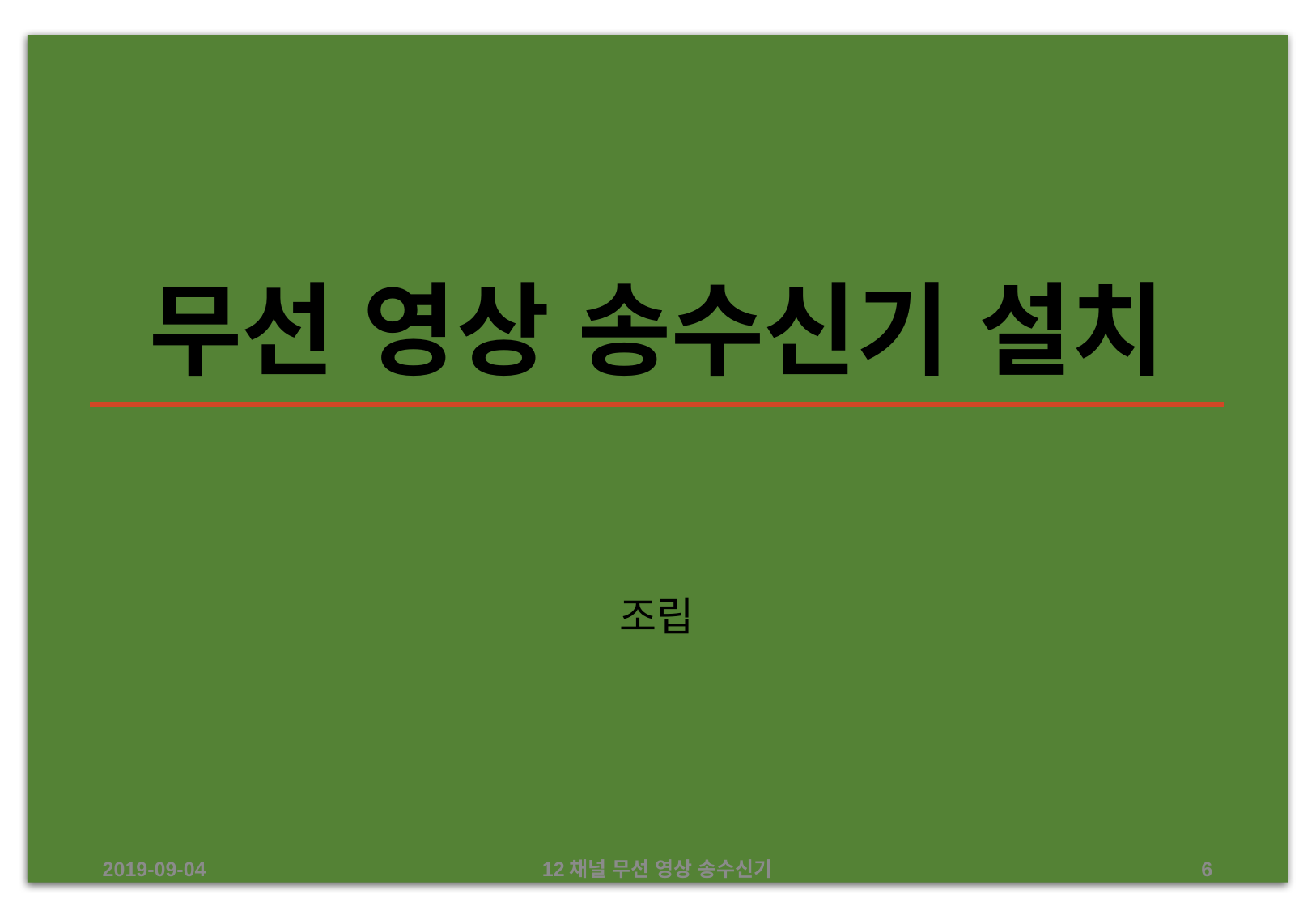

# 무선 영상 송수신기 설치
조립
2019-09-04
12채널 무선 영상 송수신기
6